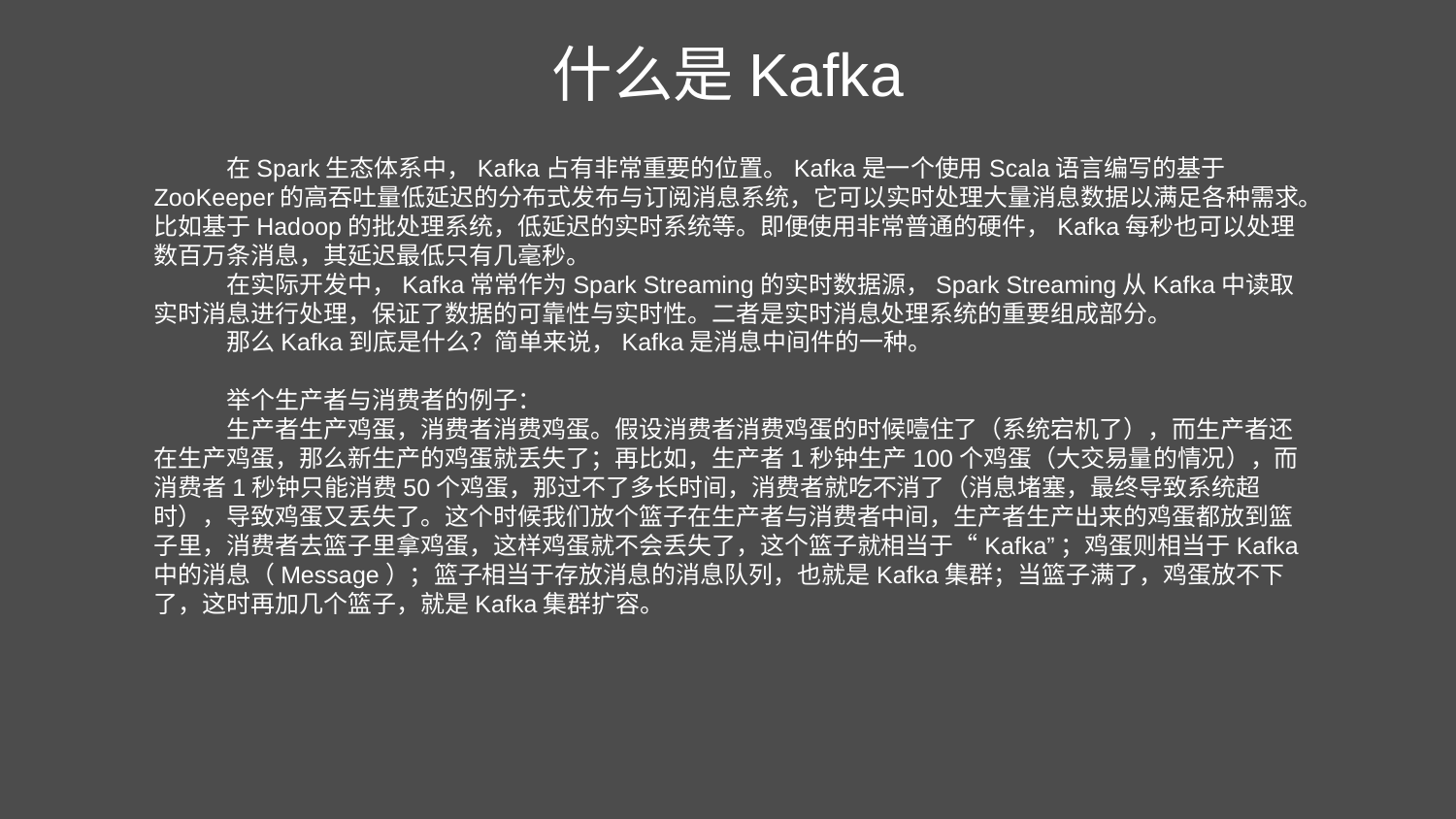

什么是Kafka

在Spark生态体系中，Kafka占有非常重要的位置。Kafka是一个使用Scala语言编写的基于ZooKeeper的高吞吐量低延迟的分布式发布与订阅消息系统，它可以实时处理大量消息数据以满足各种需求。比如基于Hadoop的批处理系统，低延迟的实时系统等。即便使用非常普通的硬件，Kafka每秒也可以处理数百万条消息，其延迟最低只有几毫秒。
在实际开发中，Kafka常常作为Spark Streaming的实时数据源，Spark Streaming从Kafka中读取实时消息进行处理，保证了数据的可靠性与实时性。二者是实时消息处理系统的重要组成部分。
那么Kafka到底是什么？简单来说，Kafka是消息中间件的一种。

举个生产者与消费者的例子：
生产者生产鸡蛋，消费者消费鸡蛋。假设消费者消费鸡蛋的时候噎住了（系统宕机了），而生产者还在生产鸡蛋，那么新生产的鸡蛋就丢失了；再比如，生产者1秒钟生产100个鸡蛋（大交易量的情况），而消费者1秒钟只能消费50个鸡蛋，那过不了多长时间，消费者就吃不消了（消息堵塞，最终导致系统超时），导致鸡蛋又丢失了。这个时候我们放个篮子在生产者与消费者中间，生产者生产出来的鸡蛋都放到篮子里，消费者去篮子里拿鸡蛋，这样鸡蛋就不会丢失了，这个篮子就相当于“Kafka”；鸡蛋则相当于Kafka中的消息（Message）；篮子相当于存放消息的消息队列，也就是Kafka集群；当篮子满了，鸡蛋放不下了，这时再加几个篮子，就是Kafka集群扩容。